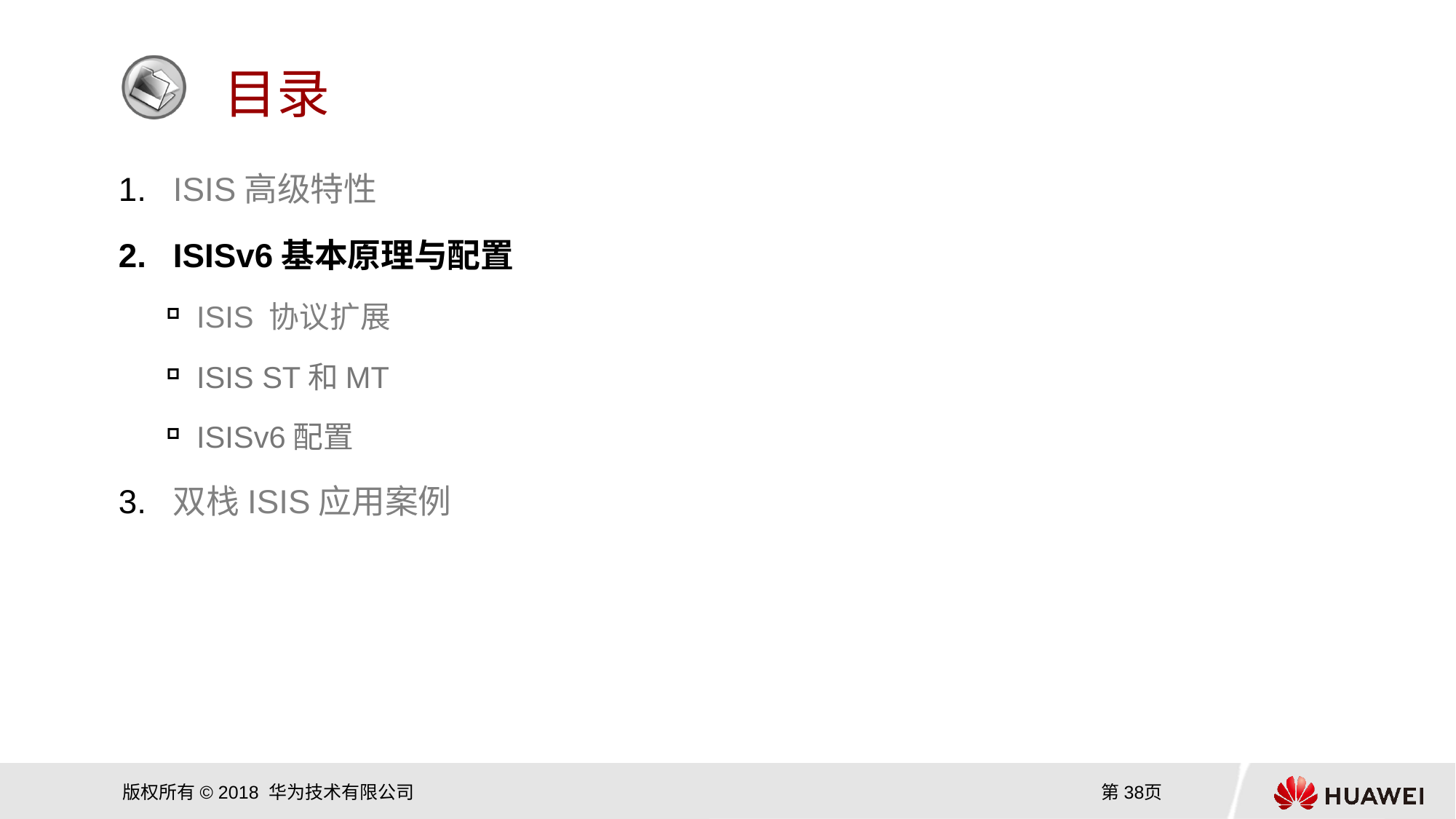

ISIS高级特性
ISISv6基本原理与配置
ISIS 协议扩展
ISIS ST和MT
ISISv6配置
双栈ISIS应用案例